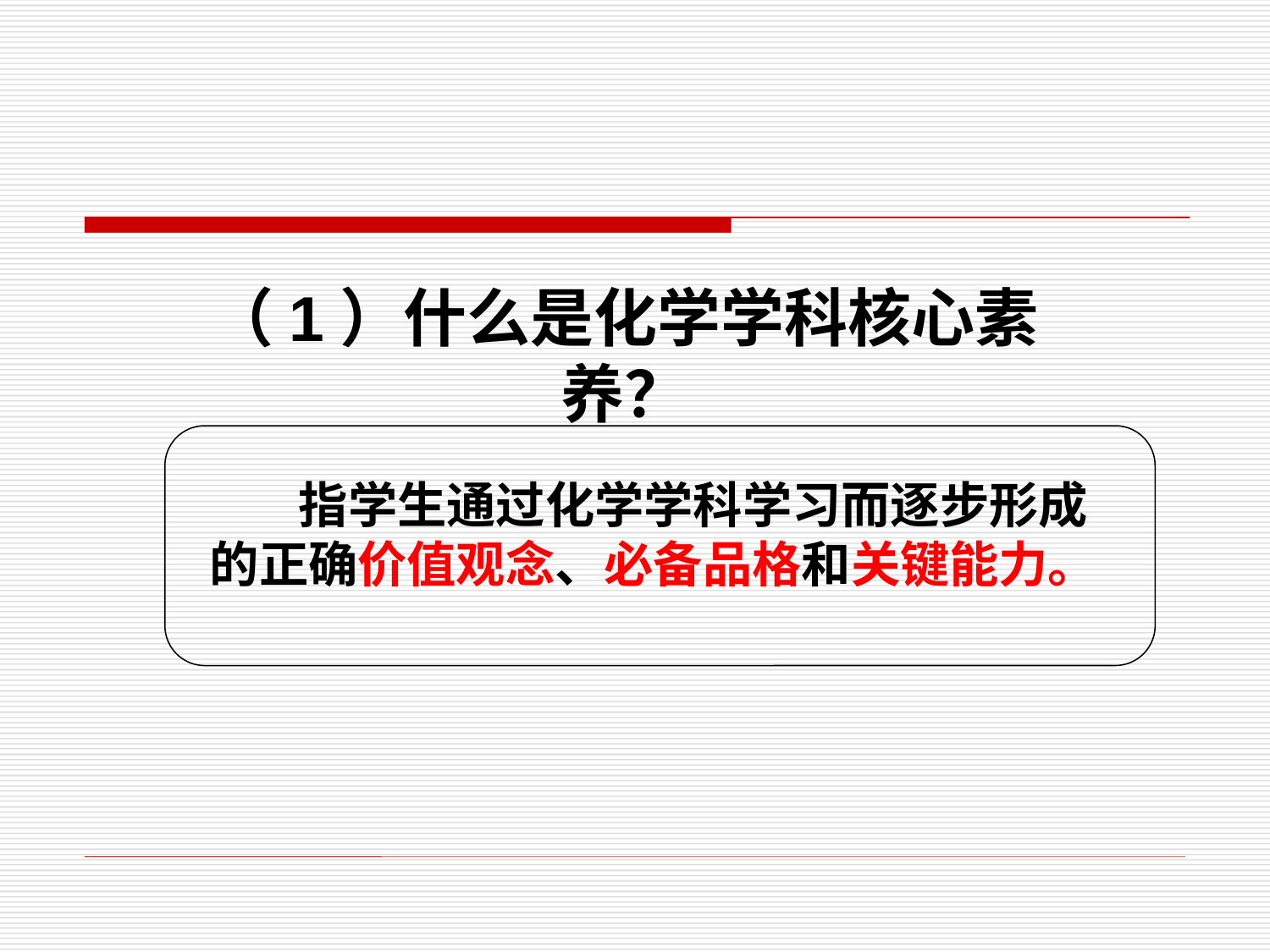

（1）什么是化学学科核心素养？

       指学生通过化学学科学习而逐步形成的正确价值观念、必备品格和关键能力。